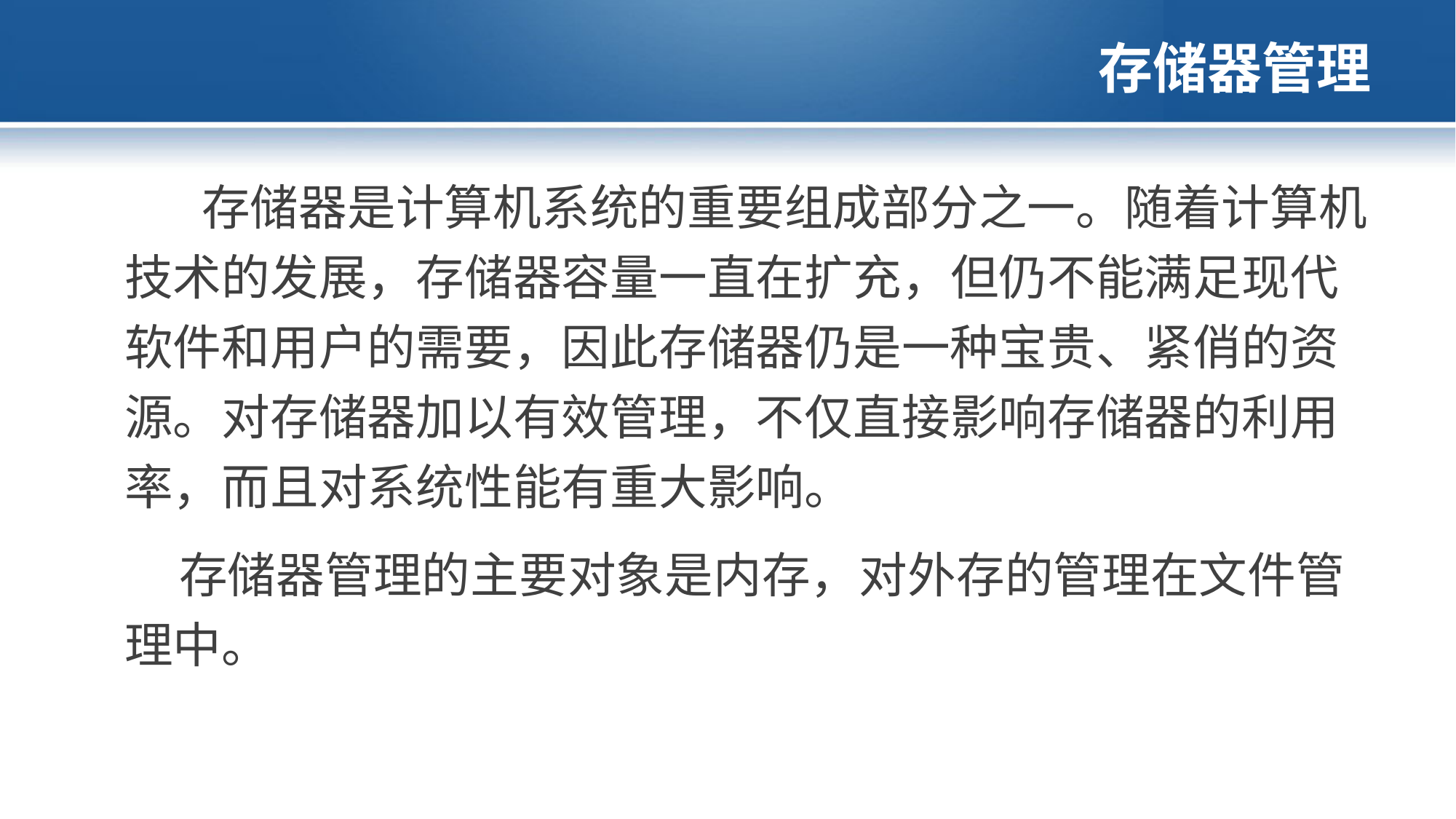

# 存储器管理
 存储器是计算机系统的重要组成部分之一。随着计算机技术的发展，存储器容量一直在扩充，但仍不能满足现代软件和用户的需要，因此存储器仍是一种宝贵、紧俏的资源。对存储器加以有效管理，不仅直接影响存储器的利用率，而且对系统性能有重大影响。
存储器管理的主要对象是内存，对外存的管理在文件管理中。